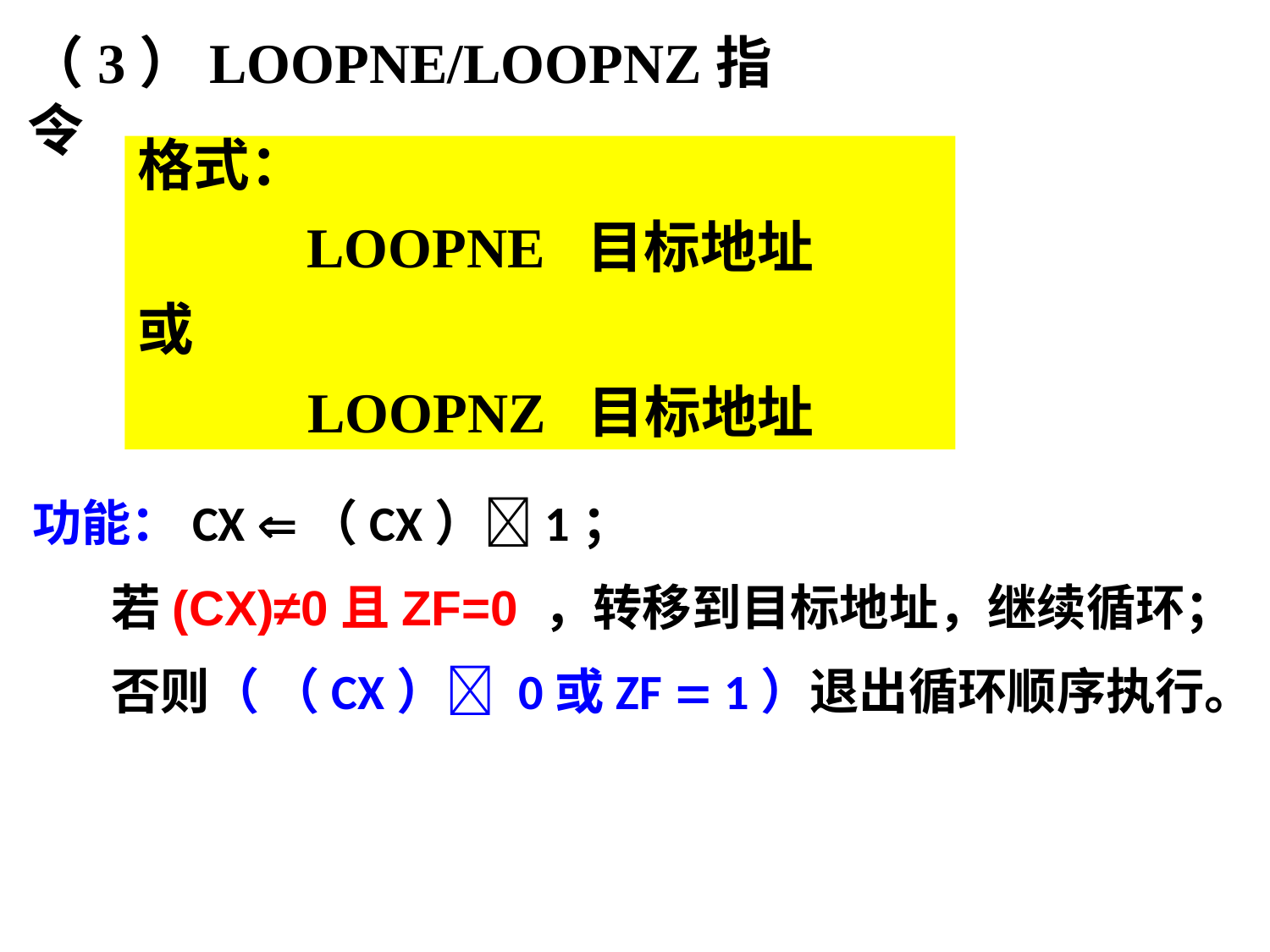

（3）LOOPNE/LOOPNZ指令
格式：
	   LOOPNE  目标地址
或
            LOOPNZ  目标地址
功能：CX ⇐（CX）−1；
      若(CX)≠0且ZF=0 ，转移到目标地址，继续循环；
      否则（ （CX）= 0或ZF = 1）退出循环顺序执行。
93